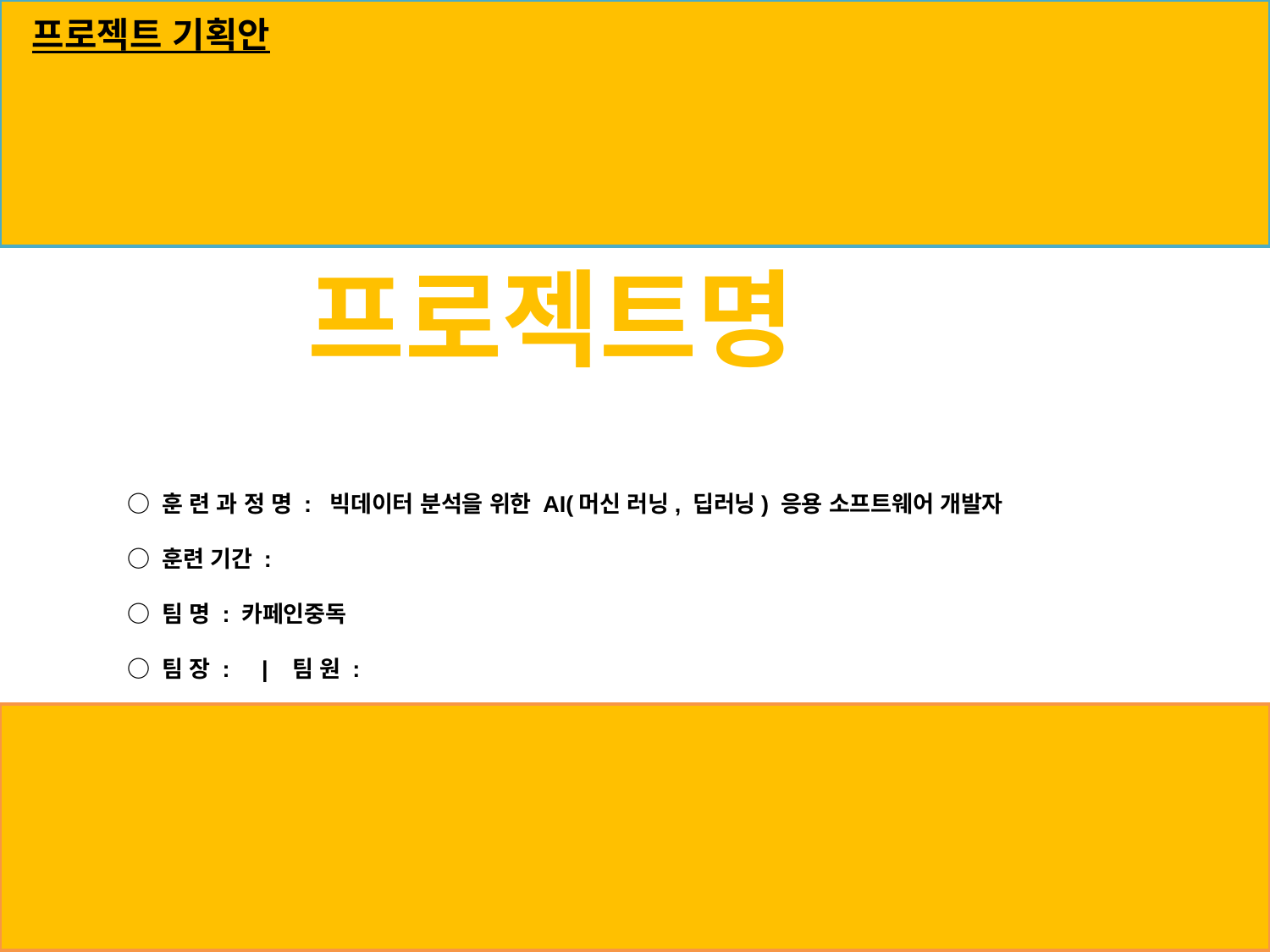

프로젝트 기획안
프로젝트명
○ 훈 련 과 정 명 :  빅데이터 분석을 위한 AI(머신 러닝, 딥러닝) 응용 소프트웨어 개발자
○ 훈련 기간 :
○ 팀 명 : 카페인중독
○ 팀 장 :     |   팀 원 :